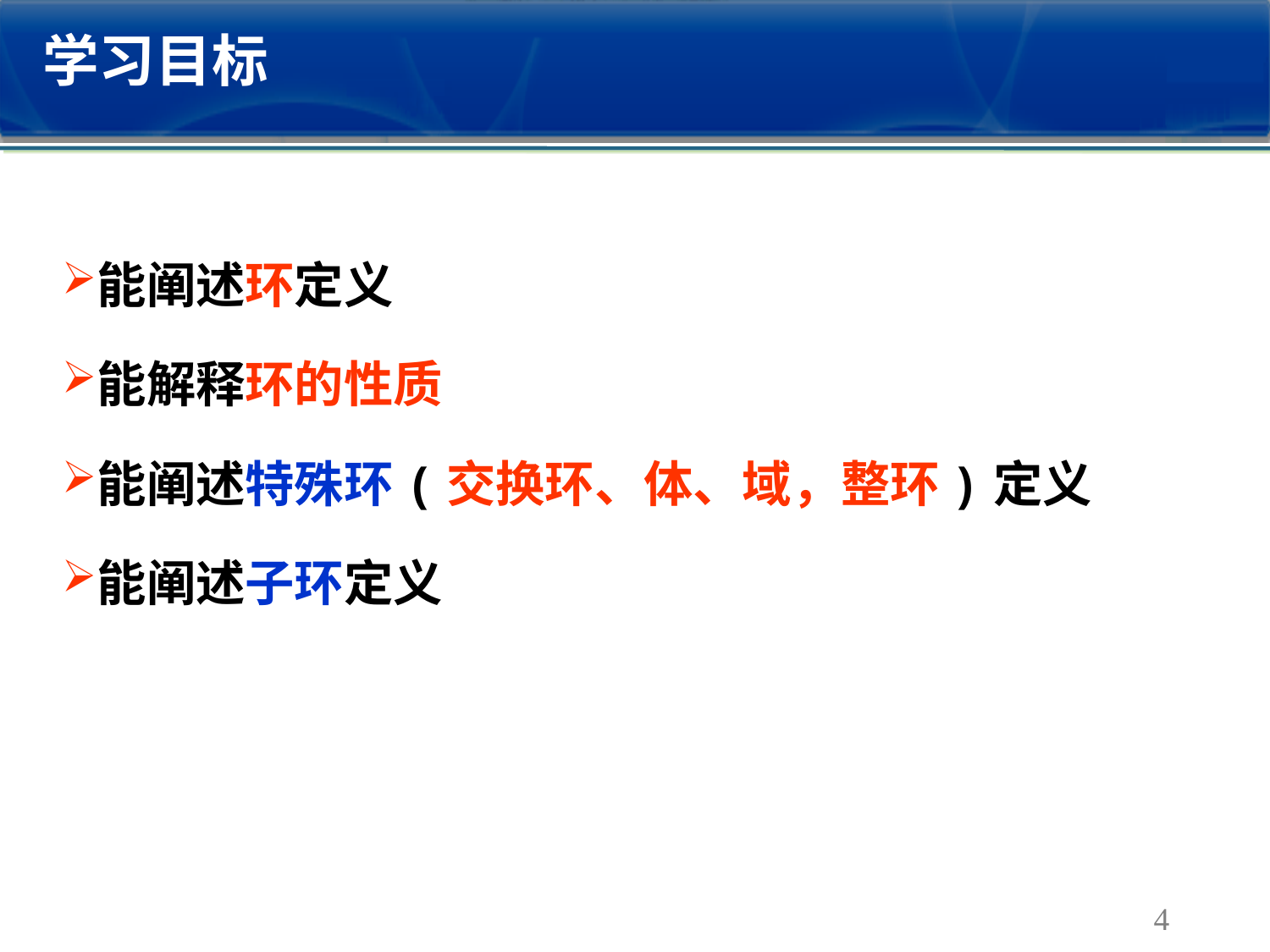

学习目标
能阐述环定义
能解释环的性质
能阐述特殊环(交换环、体、域，整环)定义
能阐述子环定义
4